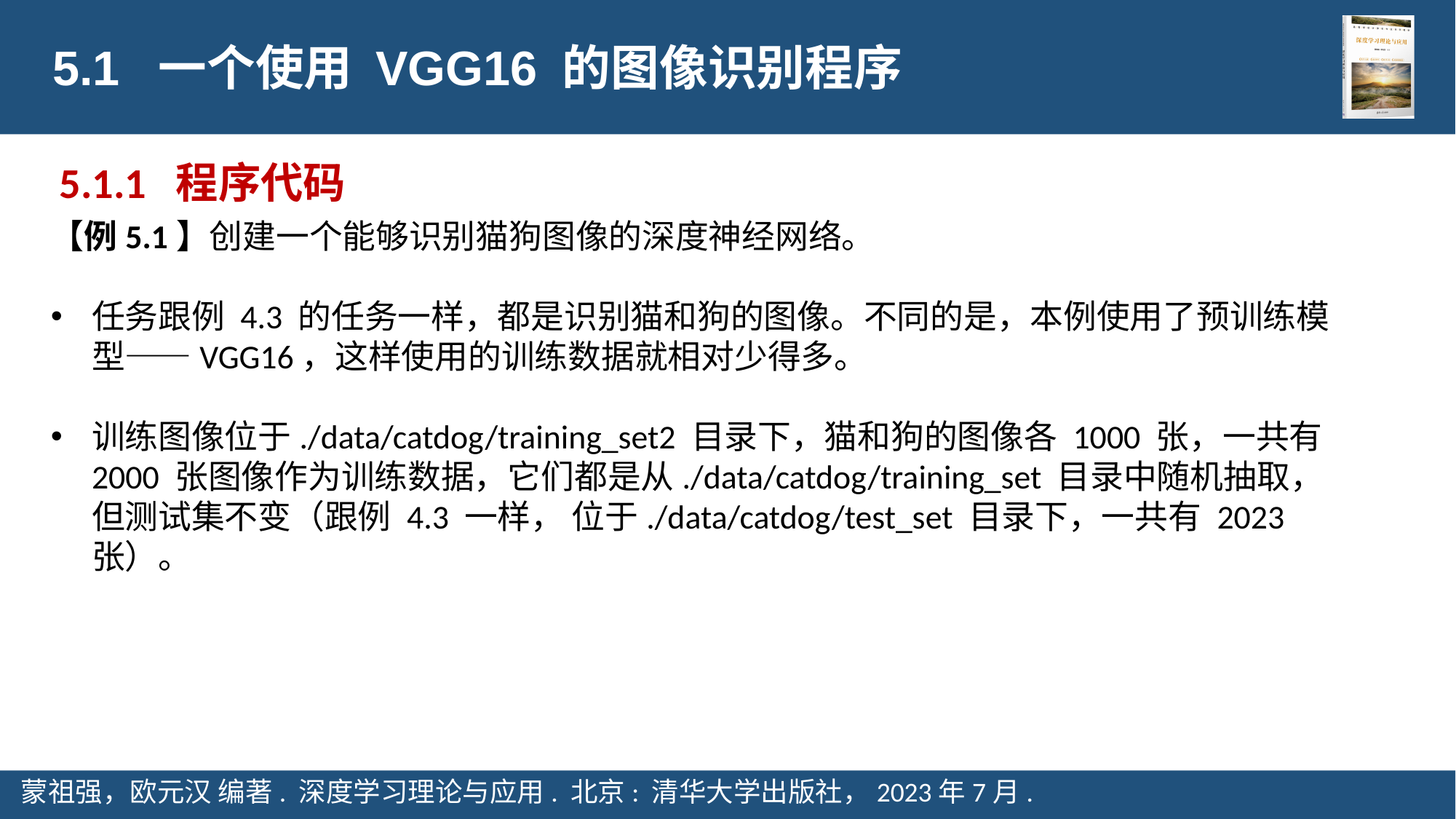

5.1  一个使用 VGG16 的图像识别程序

5.1.1  程序代码
【例5.1】创建一个能够识别猫狗图像的深度神经网络。

任务跟例 4.3 的任务一样，都是识别猫和狗的图像。不同的是，本例使用了预训练模型——VGG16，这样使用的训练数据就相对少得多。

训练图像位于./data/catdog/training_set2 目录下，猫和狗的图像各 1000 张，一共有 2000 张图像作为训练数据，它们都是从./data/catdog/training_set 目录中随机抽取，但测试集不变（跟例 4.3 一样， 位于./data/catdog/test_set 目录下，一共有 2023 张）。